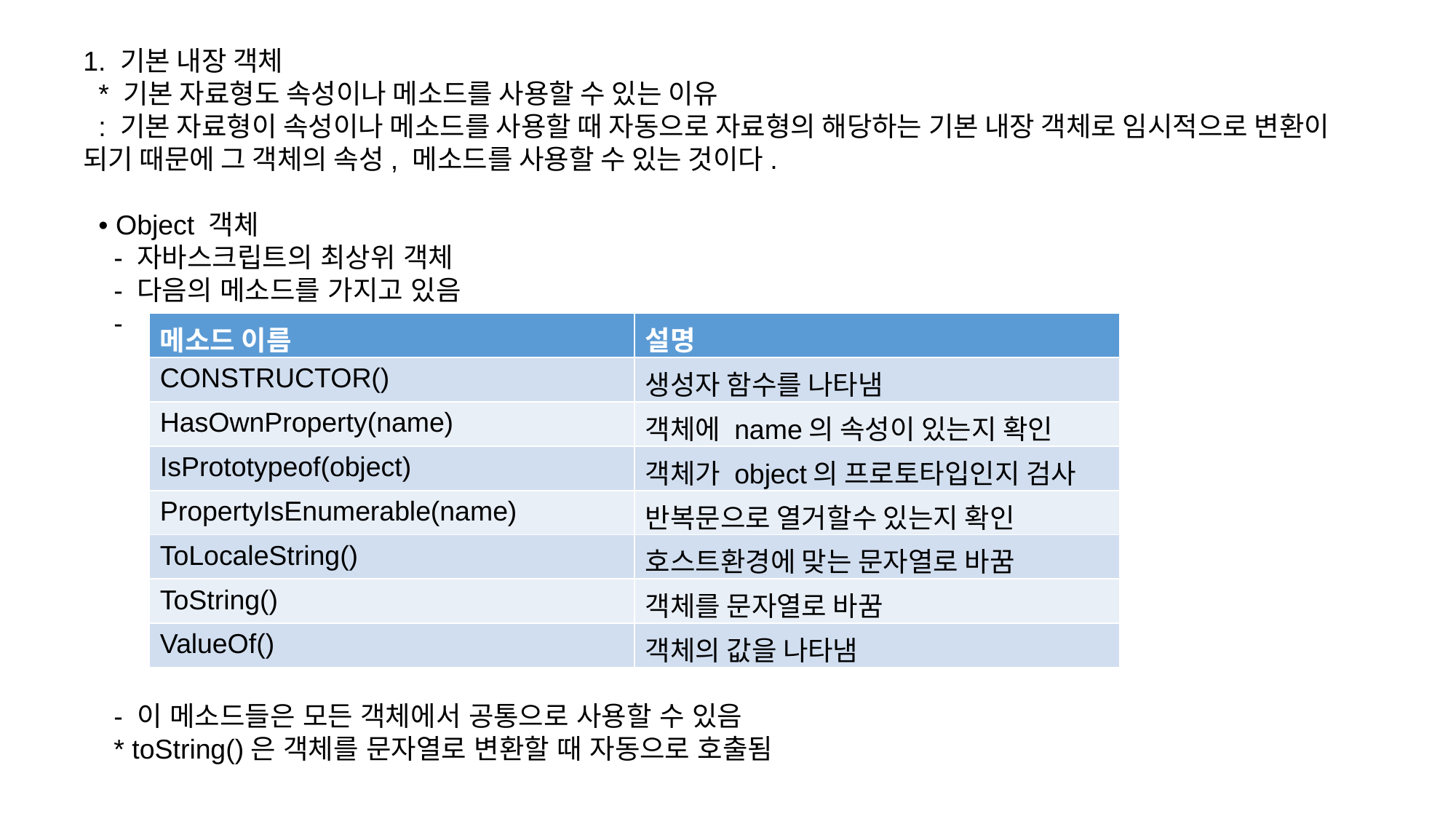

1. 기본 내장 객체
  * 기본 자료형도 속성이나 메소드를 사용할 수 있는 이유
  : 기본 자료형이 속성이나 메소드를 사용할 때 자동으로 자료형의 해당하는 기본 내장 객체로 임시적으로 변환이 되기 때문에 그 객체의 속성, 메소드를 사용할 수 있는 것이다.

  • Object 객체
    - 자바스크립트의 최상위 객체
    - 다음의 메소드를 가지고 있음
    -

    - 이 메소드들은 모든 객체에서 공통으로 사용할 수 있음
    * toString()은 객체를 문자열로 변환할 때 자동으로 호출됨

| 메소드 이름 | 설명 |
| --- | --- |
| CONSTRUCTOR() | 생성자 함수를 나타냄 |
| HasOwnProperty(name) | 객체에 name의 속성이 있는지 확인 |
| IsPrototypeof(object) | 객체가 object의 프로토타입인지 검사 |
| PropertyIsEnumerable(name) | 반복문으로 열거할수 있는지 확인 |
| ToLocaleString() | 호스트환경에 맞는 문자열로 바꿈 |
| ToString() | 객체를 문자열로 바꿈 |
| ValueOf() | 객체의 값을 나타냄 |